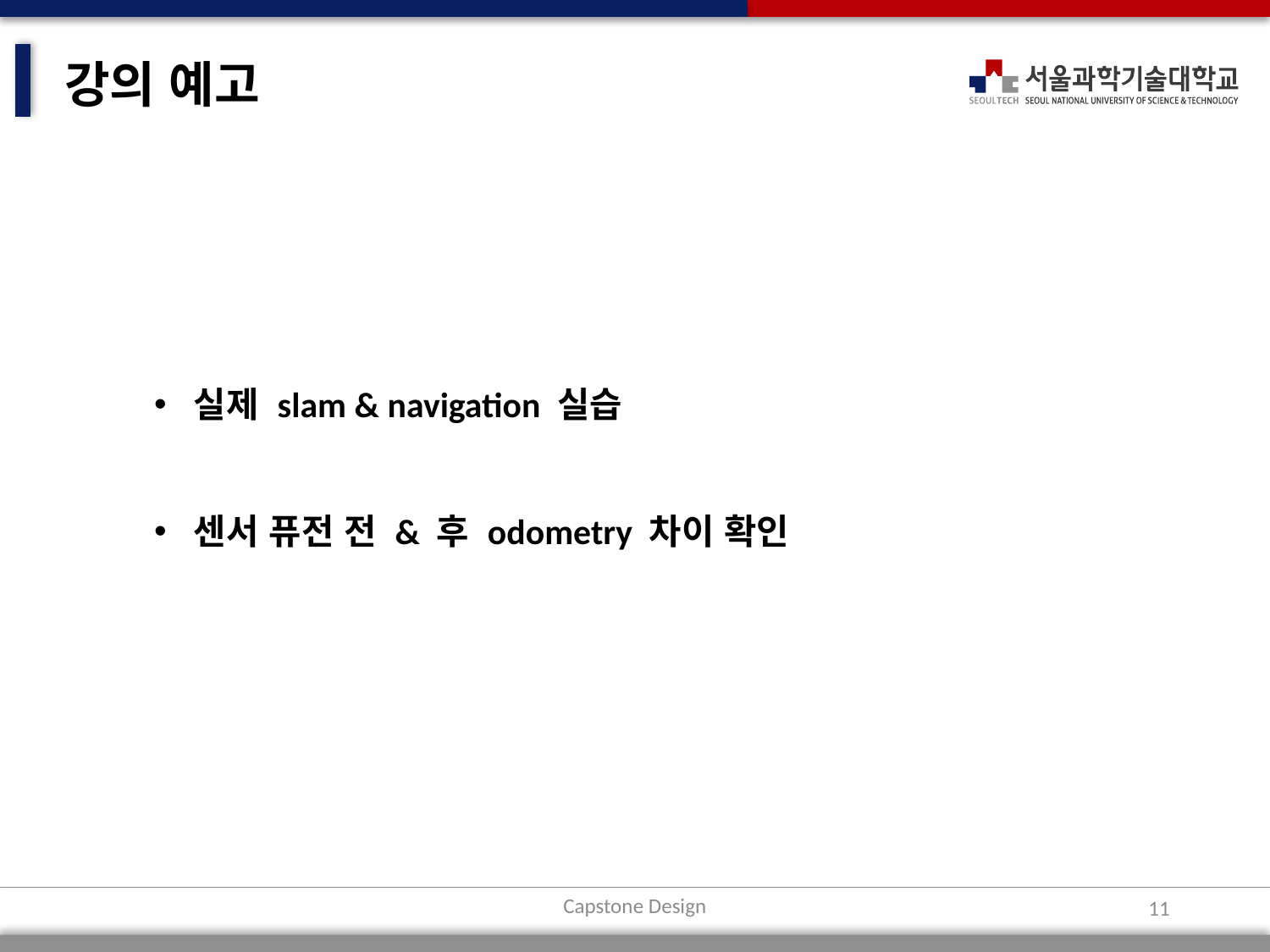

강의 예고

실제 slam & navigation 실습

센서 퓨전 전 & 후 odometry 차이 확인
Capstone Design
11